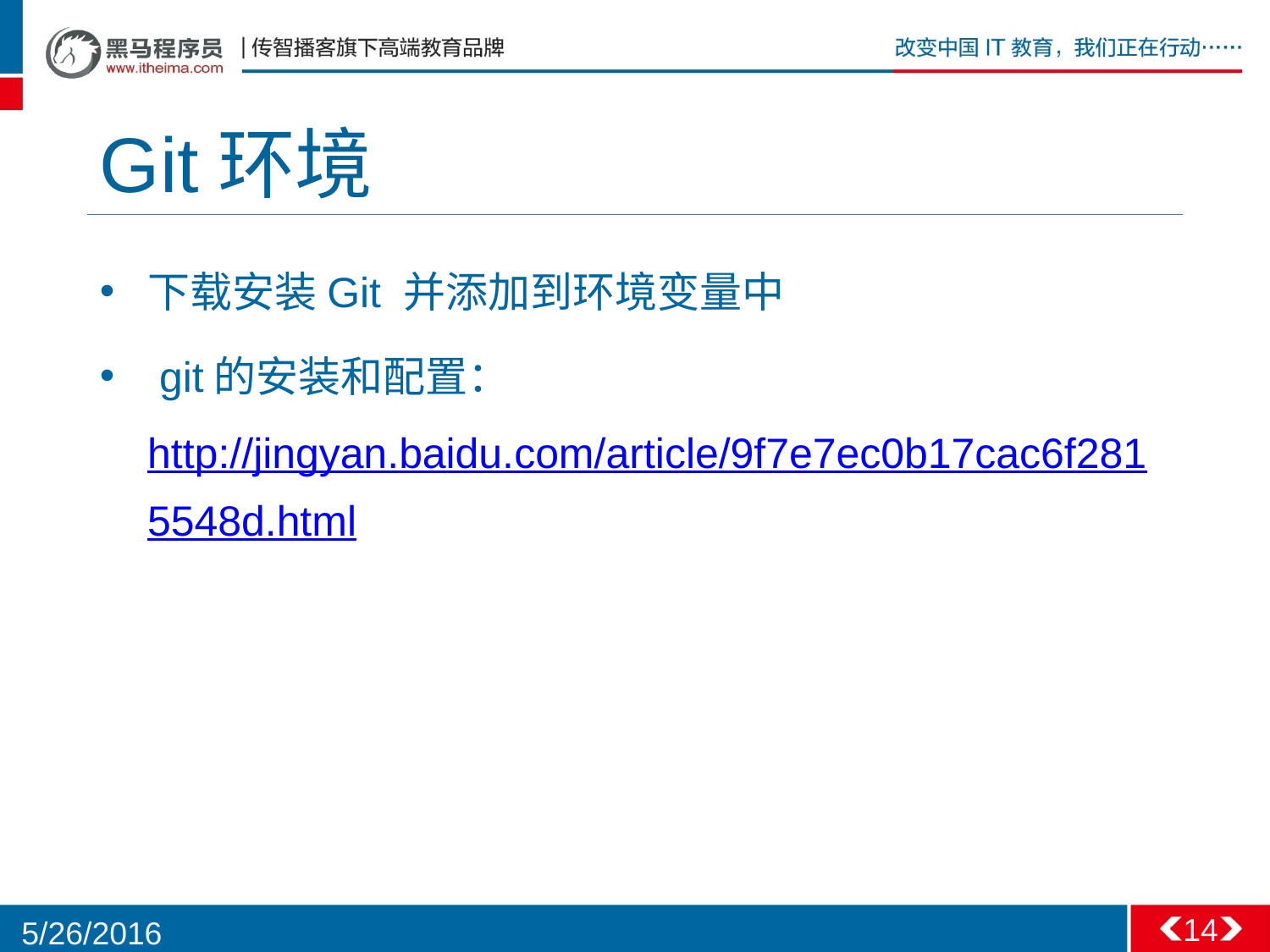

# Git环境
下载安装Git 并添加到环境变量中
 git的安装和配置：http://jingyan.baidu.com/article/9f7e7ec0b17cac6f2815548d.html

14

5/26/2016